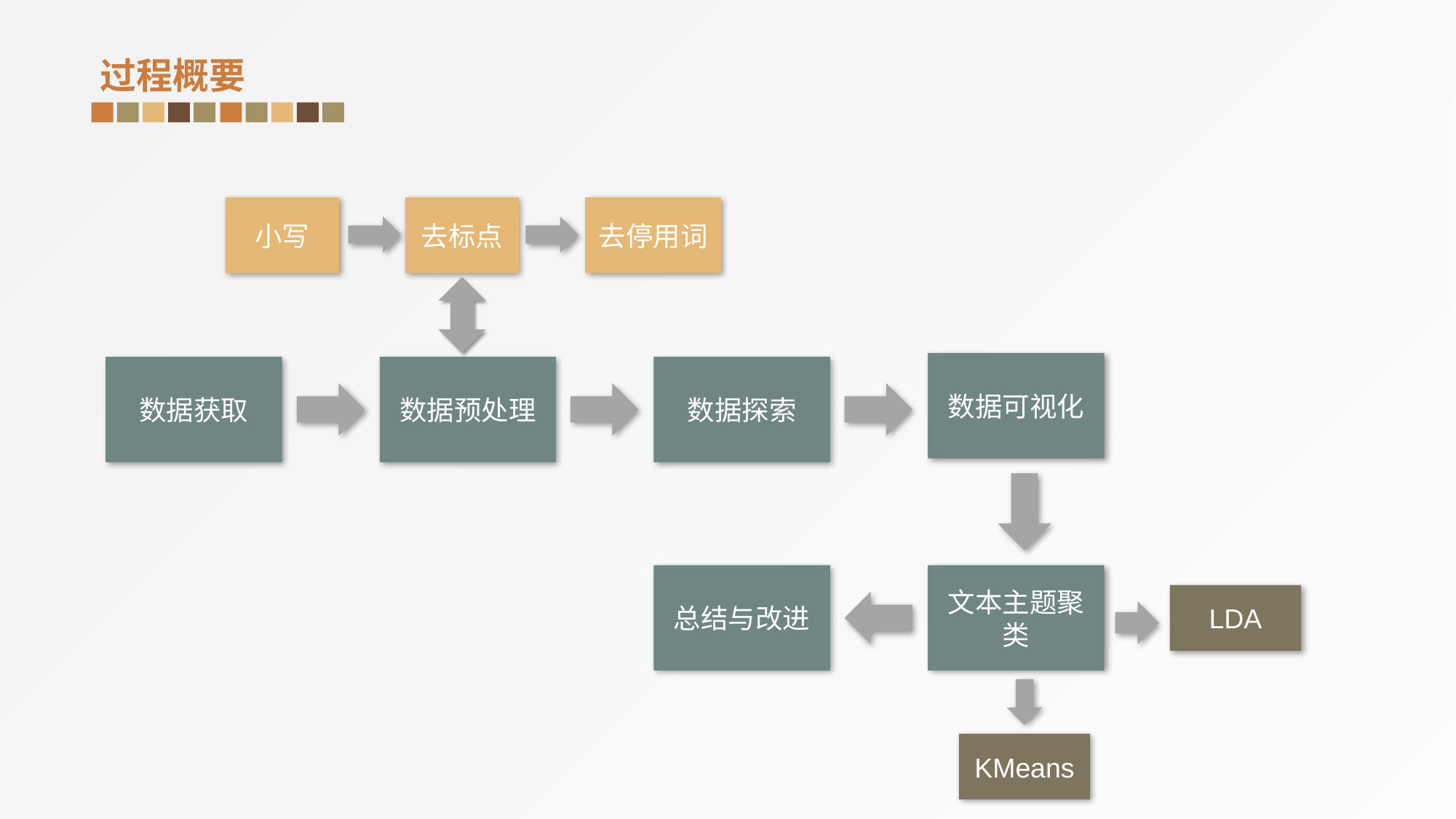

过程概要

去标点
去停用词
小写

数据可视化
数据预处理
数据获取
数据探索

总结与改进
文本主题聚类
LDA

KMeans